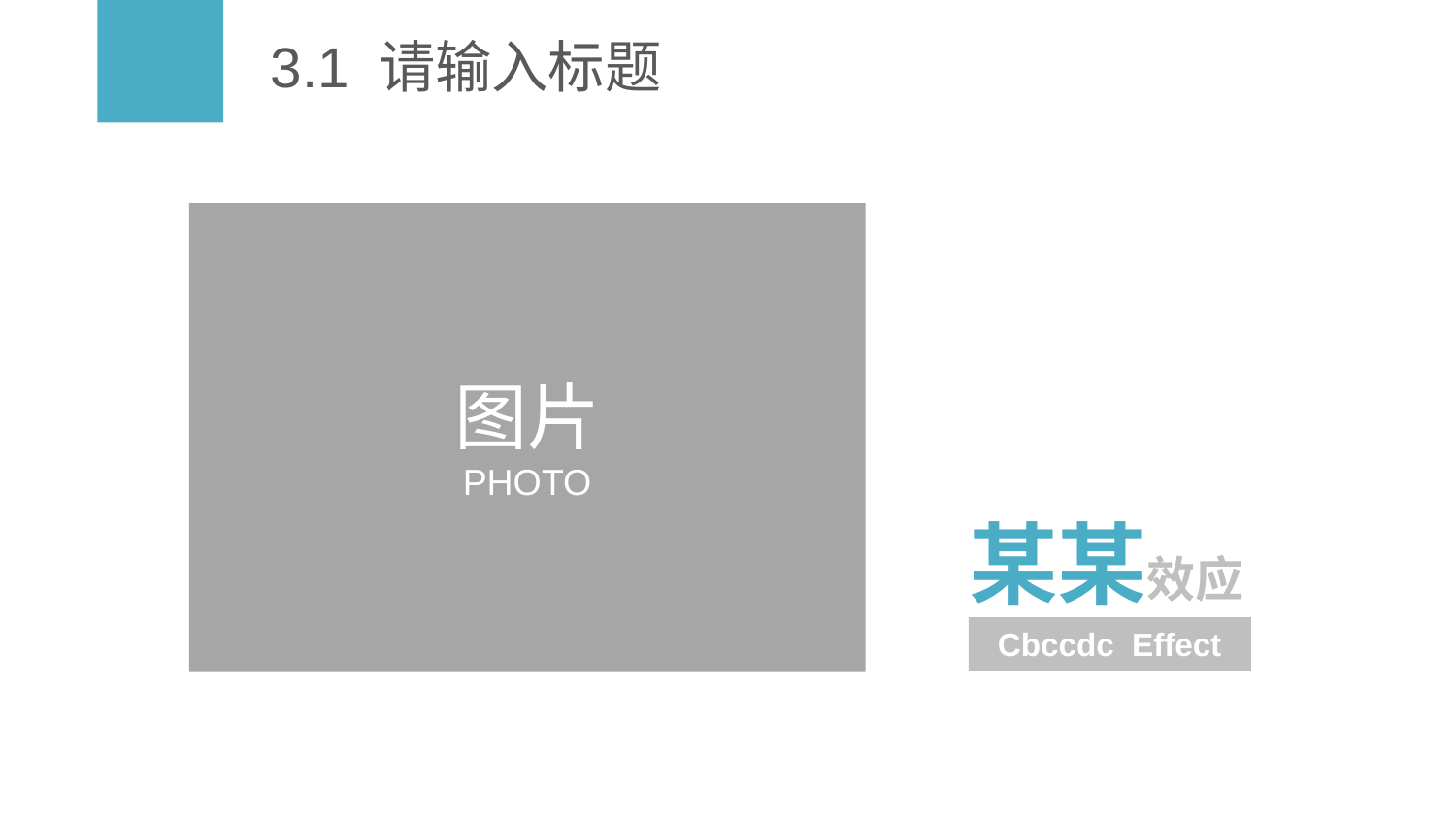

# 3.1 请输入标题
图片
PHOTO
某某效应
Cbccdc  Effect